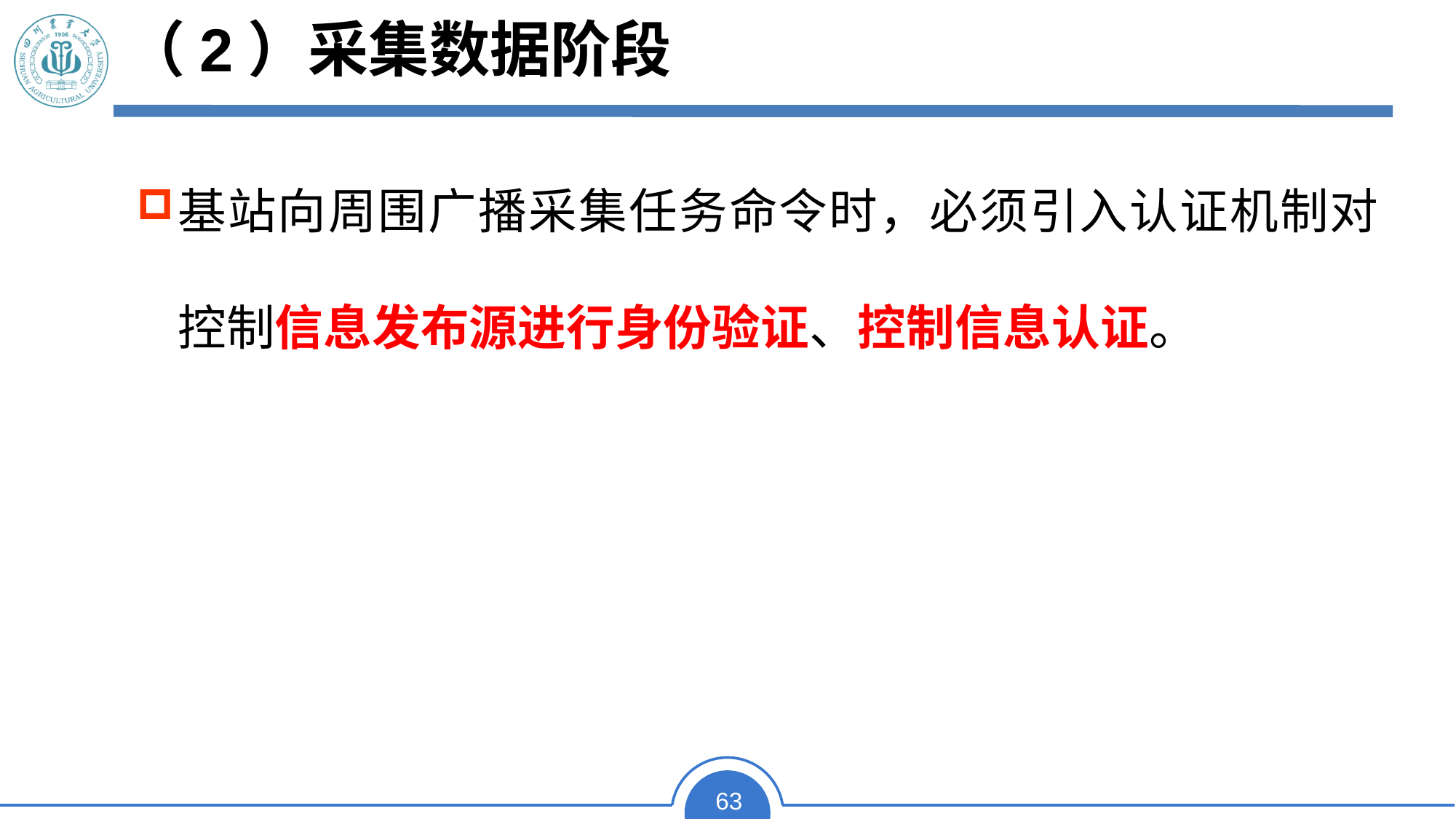

# （2）采集数据阶段
基站向周围广播采集任务命令时，必须引入认证机制对控制信息发布源进行身份验证、控制信息认证。